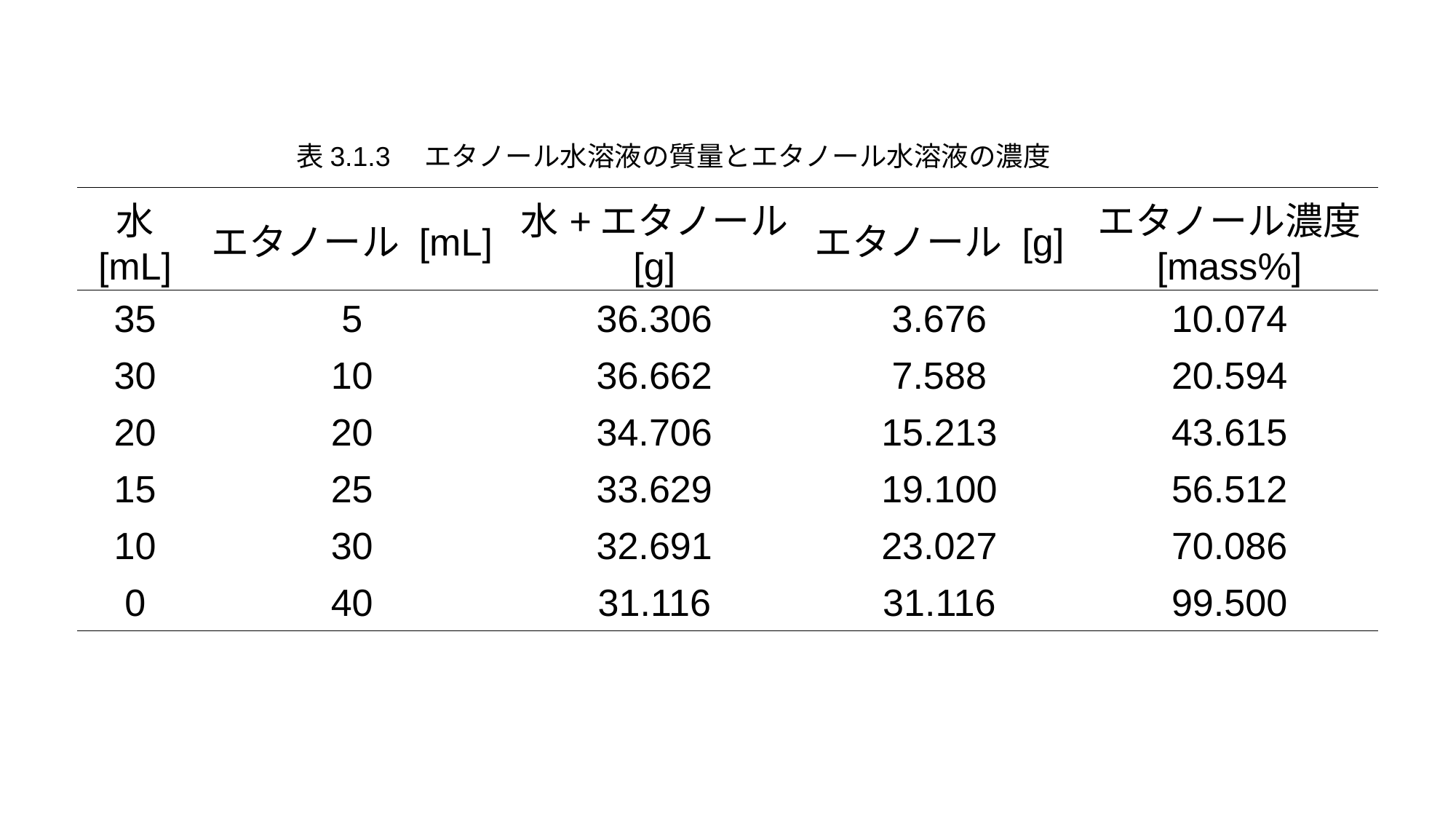

表3.1.3　エタノール水溶液の質量とエタノール水溶液の濃度
| 水 [mL] | エタノール [mL] | 水+エタノール [g] | エタノール [g] | エタノール濃度 [mass%] |
| --- | --- | --- | --- | --- |
| 35 | 5 | 36.306 | 3.676 | 10.074 |
| 30 | 10 | 36.662 | 7.588 | 20.594 |
| 20 | 20 | 34.706 | 15.213 | 43.615 |
| 15 | 25 | 33.629 | 19.100 | 56.512 |
| 10 | 30 | 32.691 | 23.027 | 70.086 |
| 0 | 40 | 31.116 | 31.116 | 99.500 |